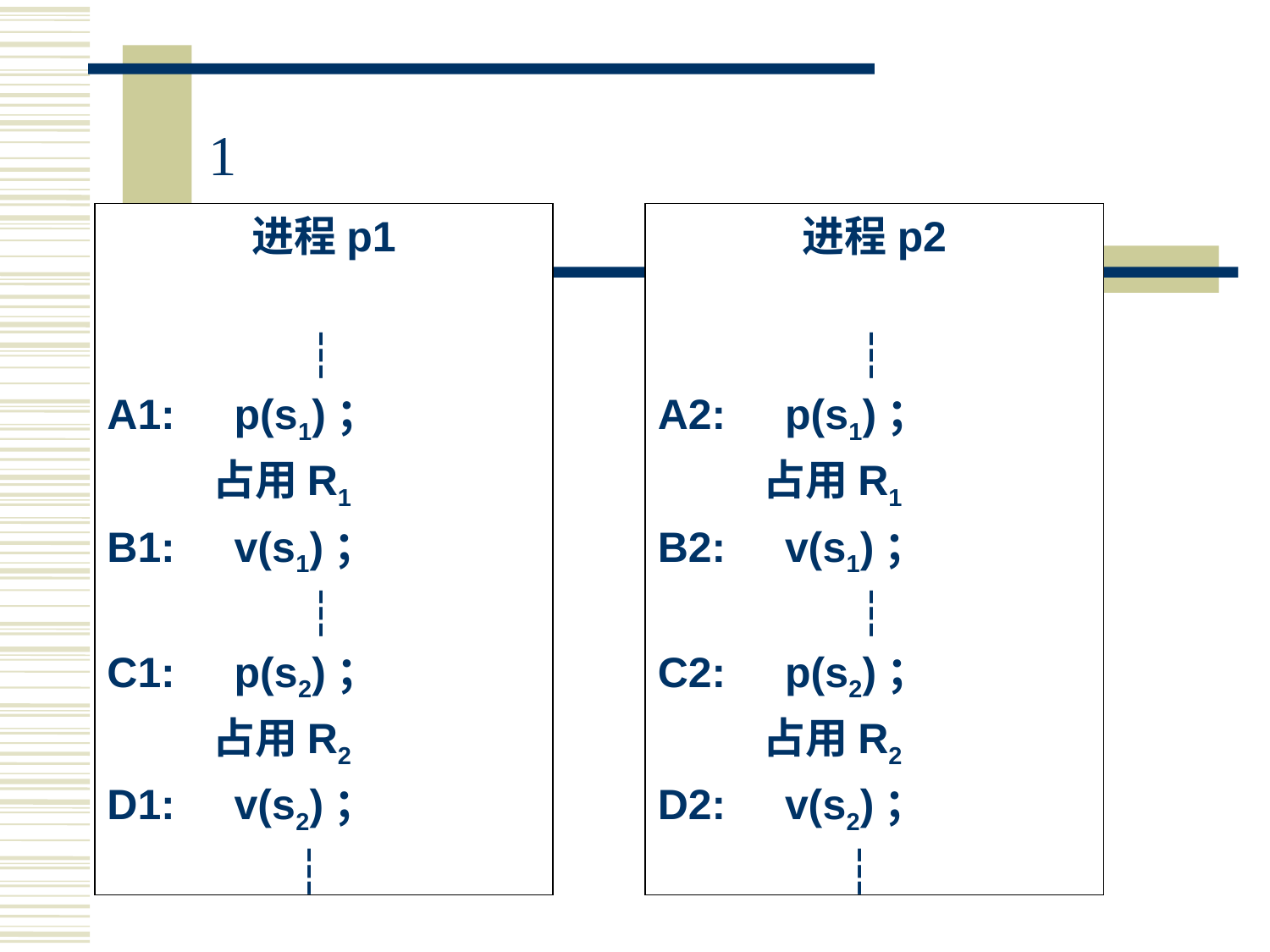

1
进程p1

                 ┆
A1:     p(s1)；
          占用R1
B1:     v(s1)；
                 ┆
C1:     p(s2)；
          占用R2
D1:     v(s2)；
                ┆

进程p2

                 ┆
A2:     p(s1)；
          占用R1
B2:     v(s1)；
                 ┆
C2:     p(s2)；
          占用R2
D2:     v(s2)；
                ┆